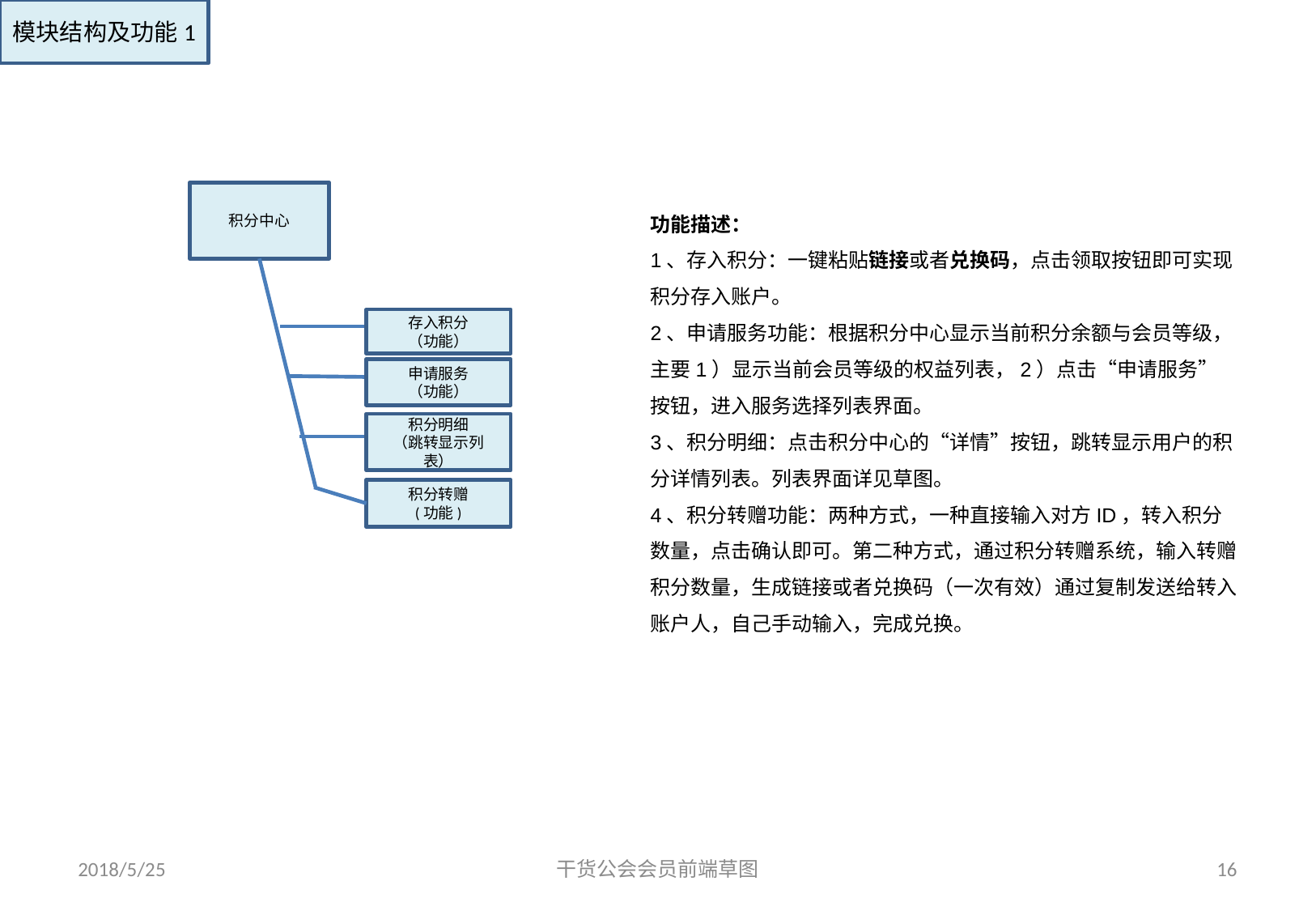

模块结构及功能1
积分中心
存入积分
（功能）
申请服务
（功能）
积分明细
（跳转显示列表）
积分转赠
(功能)
功能描述：
1、存入积分：一键粘贴链接或者兑换码，点击领取按钮即可实现积分存入账户。
2、申请服务功能：根据积分中心显示当前积分余额与会员等级，主要1）显示当前会员等级的权益列表，2）点击“申请服务”按钮，进入服务选择列表界面。
3、积分明细：点击积分中心的“详情”按钮，跳转显示用户的积分详情列表。列表界面详见草图。
4、积分转赠功能：两种方式，一种直接输入对方ID，转入积分数量，点击确认即可。第二种方式，通过积分转赠系统，输入转赠积分数量，生成链接或者兑换码（一次有效）通过复制发送给转入账户人，自己手动输入，完成兑换。
2018/5/25
干货公会会员前端草图
16